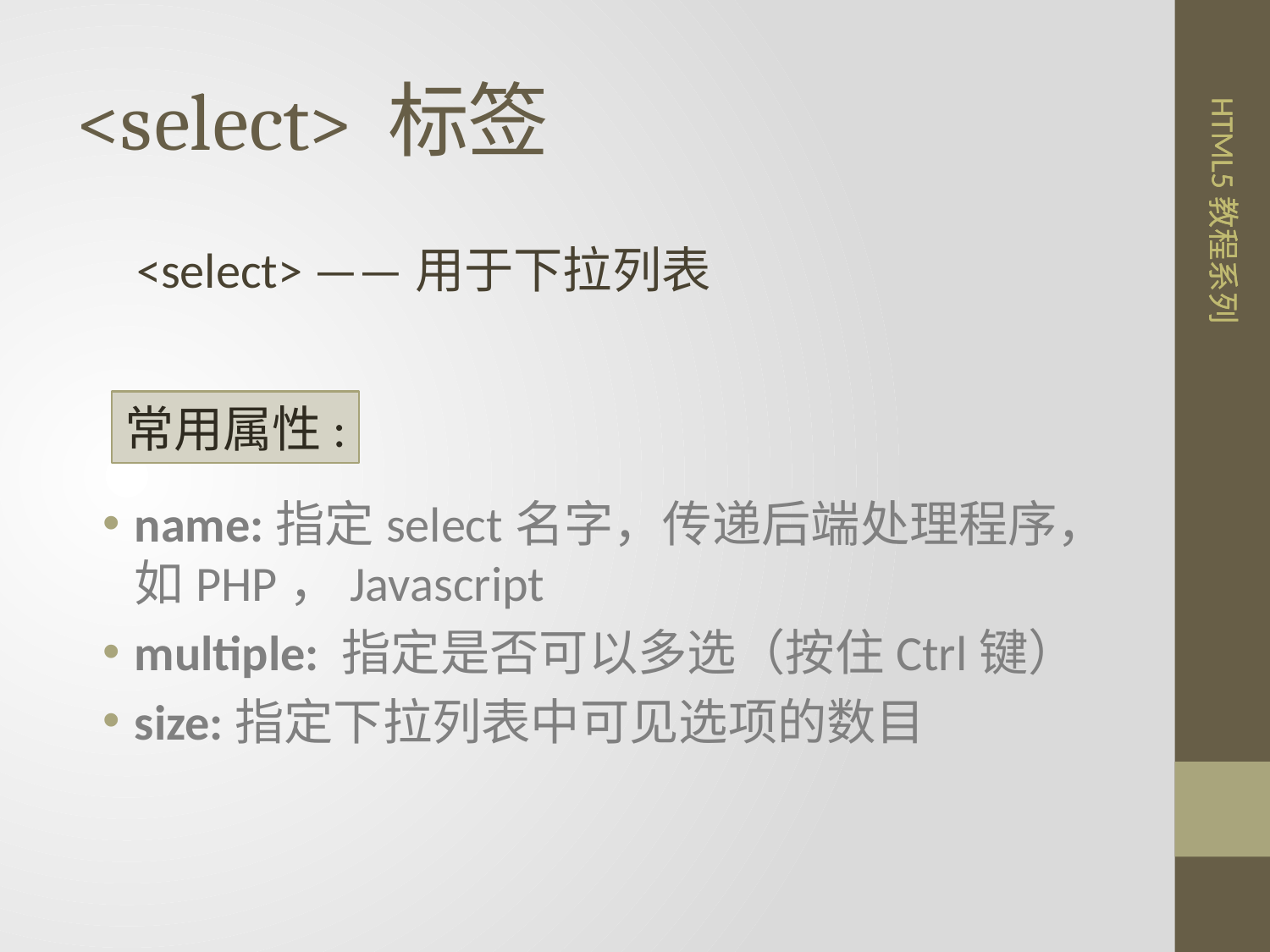

# <select> 标签
 <select> ——用于下拉列表
常用属性:
name:指定select名字，传递后端处理程序，如PHP，Javascript
multiple: 指定是否可以多选（按住Ctrl键）
size:指定下拉列表中可见选项的数目